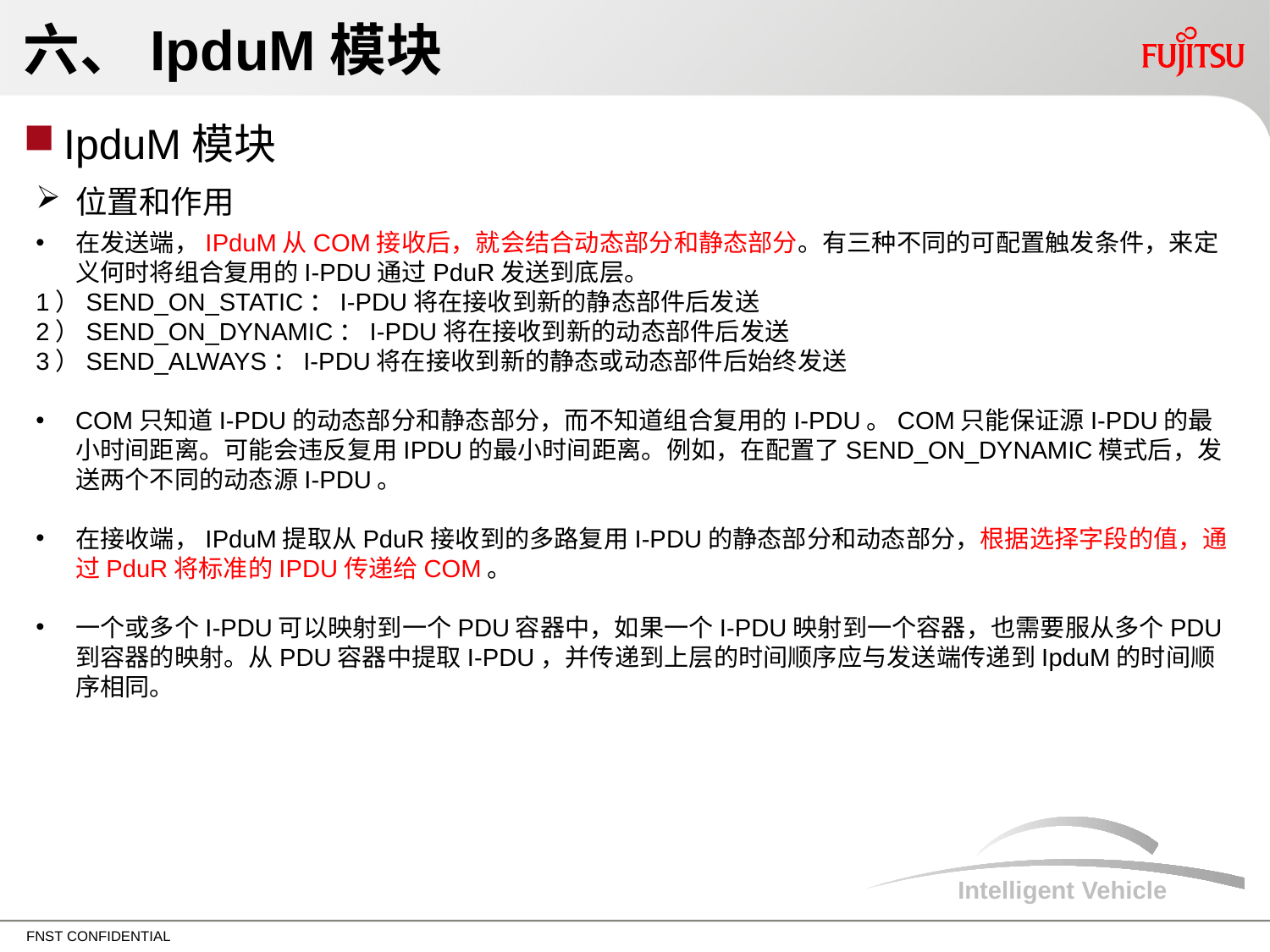

# 六、IpduM模块
IpduM模块
位置和作用
在发送端，IPduM从COM接收后，就会结合动态部分和静态部分。有三种不同的可配置触发条件，来定义何时将组合复用的I-PDU通过PduR发送到底层。
1）SEND_ON_STATIC：I-PDU将在接收到新的静态部件后发送
2）SEND_ON_DYNAMIC：I-PDU将在接收到新的动态部件后发送
3）SEND_ALWAYS：I-PDU将在接收到新的静态或动态部件后始终发送

COM只知道I-PDU的动态部分和静态部分，而不知道组合复用的I-PDU。COM只能保证源I-PDU的最小时间距离。可能会违反复用IPDU的最小时间距离。例如，在配置了SEND_ON_DYNAMIC模式后，发送两个不同的动态源I-PDU。

在接收端，IPduM提取从PduR接收到的多路复用I-PDU的静态部分和动态部分，根据选择字段的值，通过PduR将标准的IPDU传递给COM。

一个或多个I-PDU可以映射到一个PDU容器中，如果一个I-PDU映射到一个容器，也需要服从多个PDU到容器的映射。从PDU容器中提取I-PDU，并传递到上层的时间顺序应与发送端传递到IpduM的时间顺序相同。